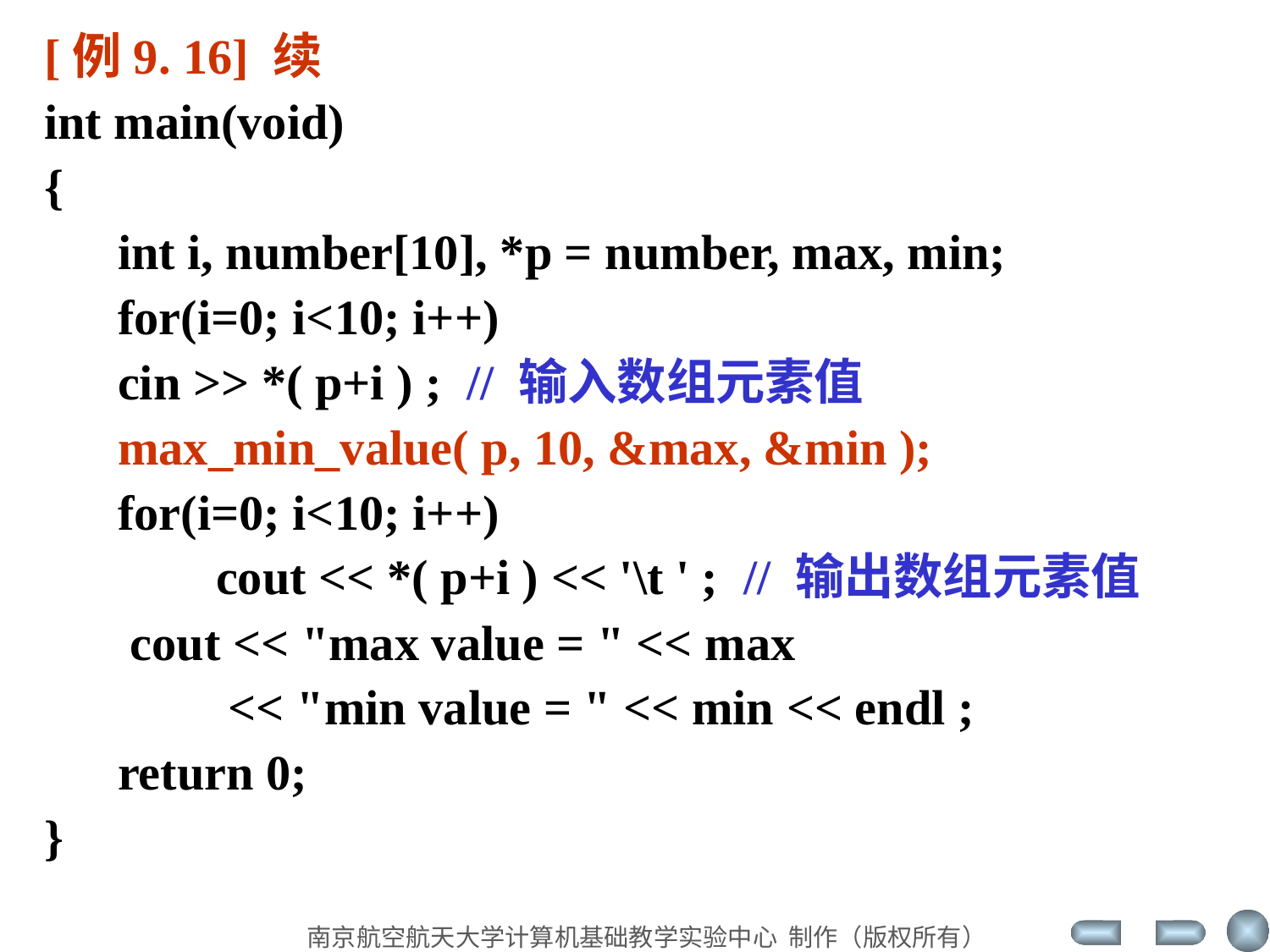

[例9. 16] 续
int main(void)
{
      int i, number[10], *p = number, max, min;
      for(i=0; i<10; i++)
      cin >> *( p+i ) ;  // 输入数组元素值
      max_min_value( p, 10, &max, &min );
      for(i=0; i<10; i++)
              cout << *( p+i ) << '\t ' ;  // 输出数组元素值
       cout << "max value = " << max
               << "min value = " << min << endl ;
      return 0;
}